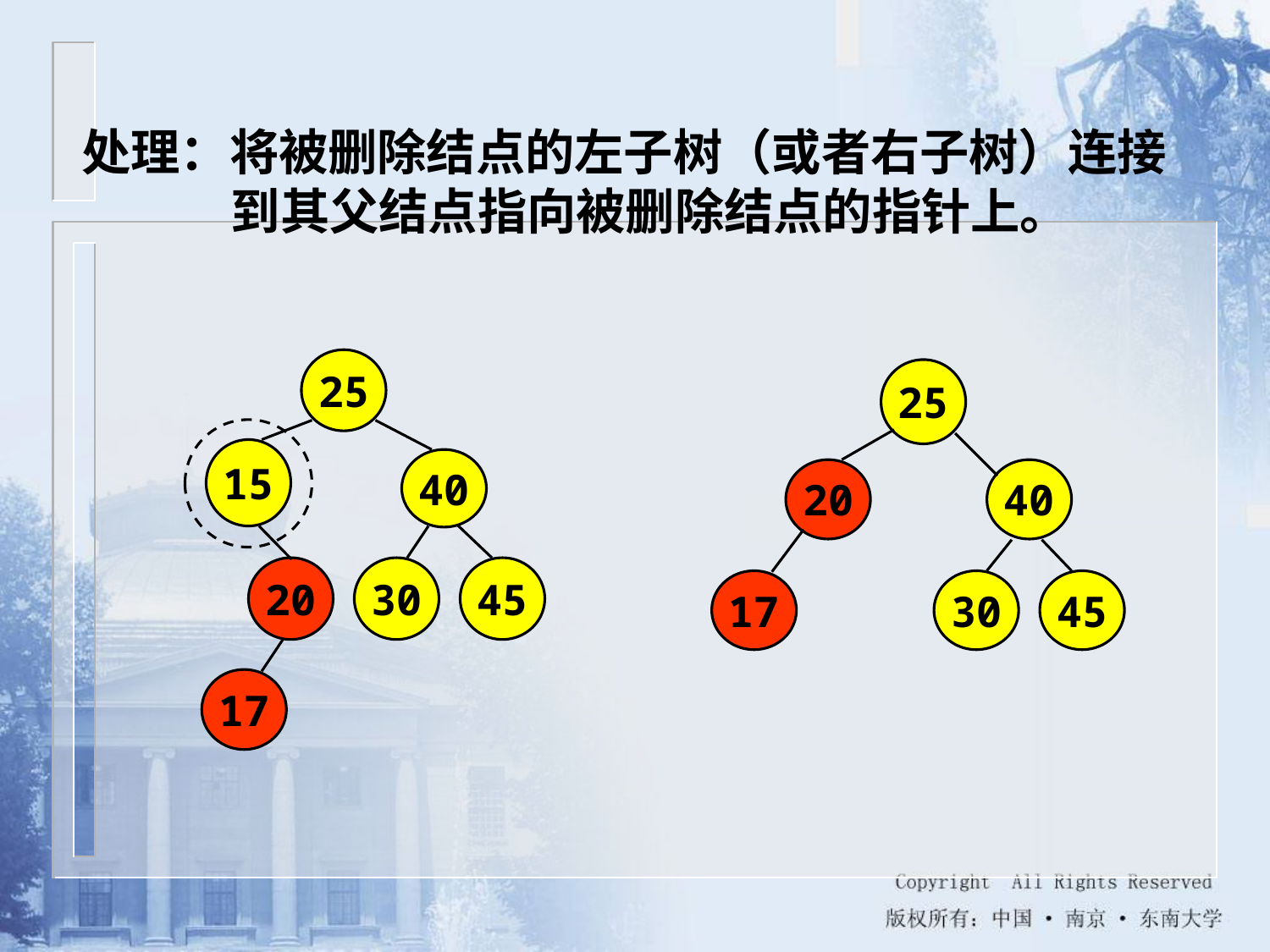

处理：将被删除结点的左子树（或者右子树）连接到其父结点指向被删除结点的指针上。
25
25

15
40
20
40

20
30
45
17
30
45

17